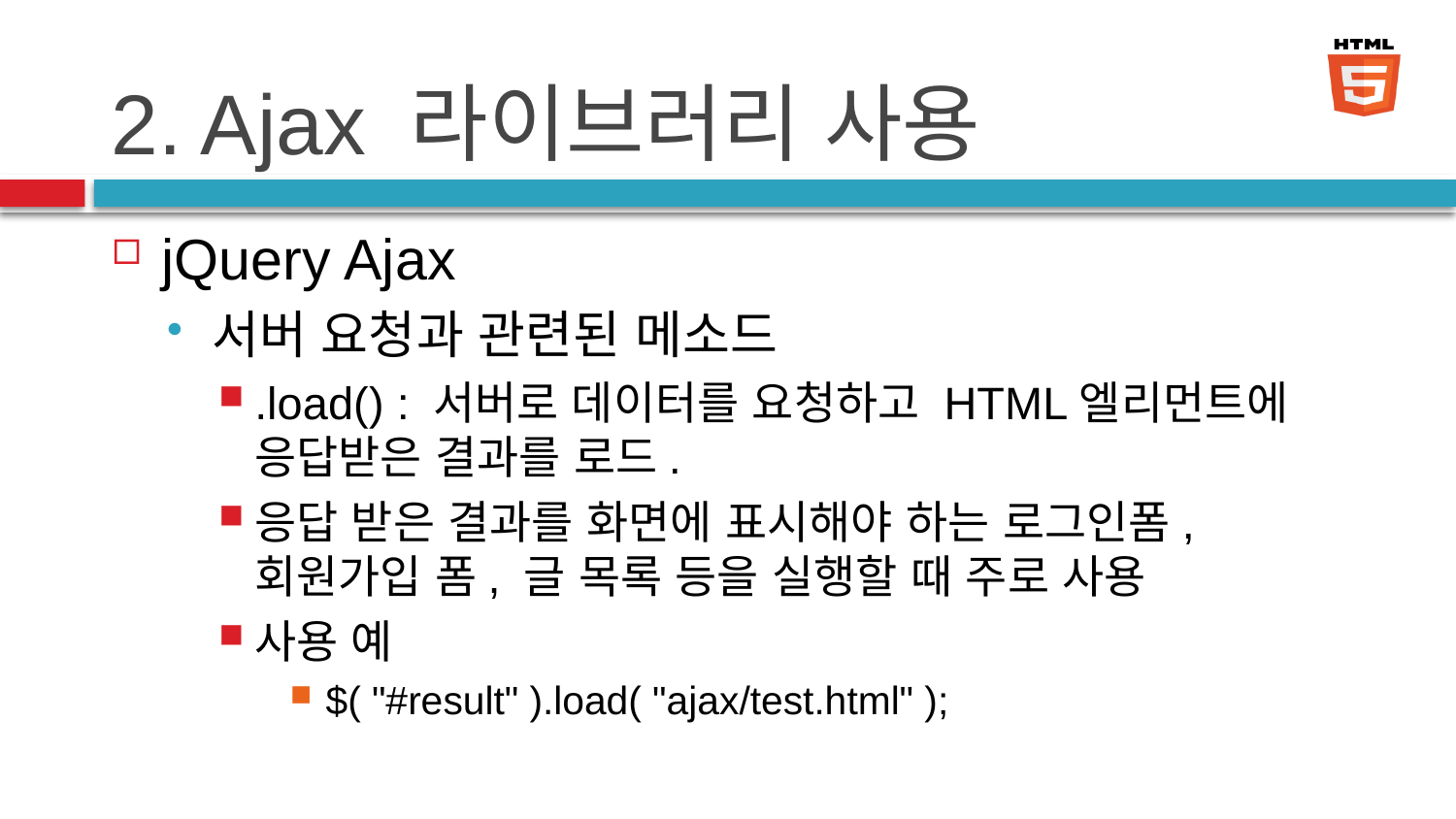

# 2. Ajax 라이브러리 사용
jQuery Ajax
서버 요청과 관련된 메소드
.load() : 서버로 데이터를 요청하고 HTML엘리먼트에 응답받은 결과를 로드.
응답 받은 결과를 화면에 표시해야 하는 로그인폼, 회원가입 폼, 글 목록 등을 실행할 때 주로 사용
사용 예
$( "#result" ).load( "ajax/test.html" );